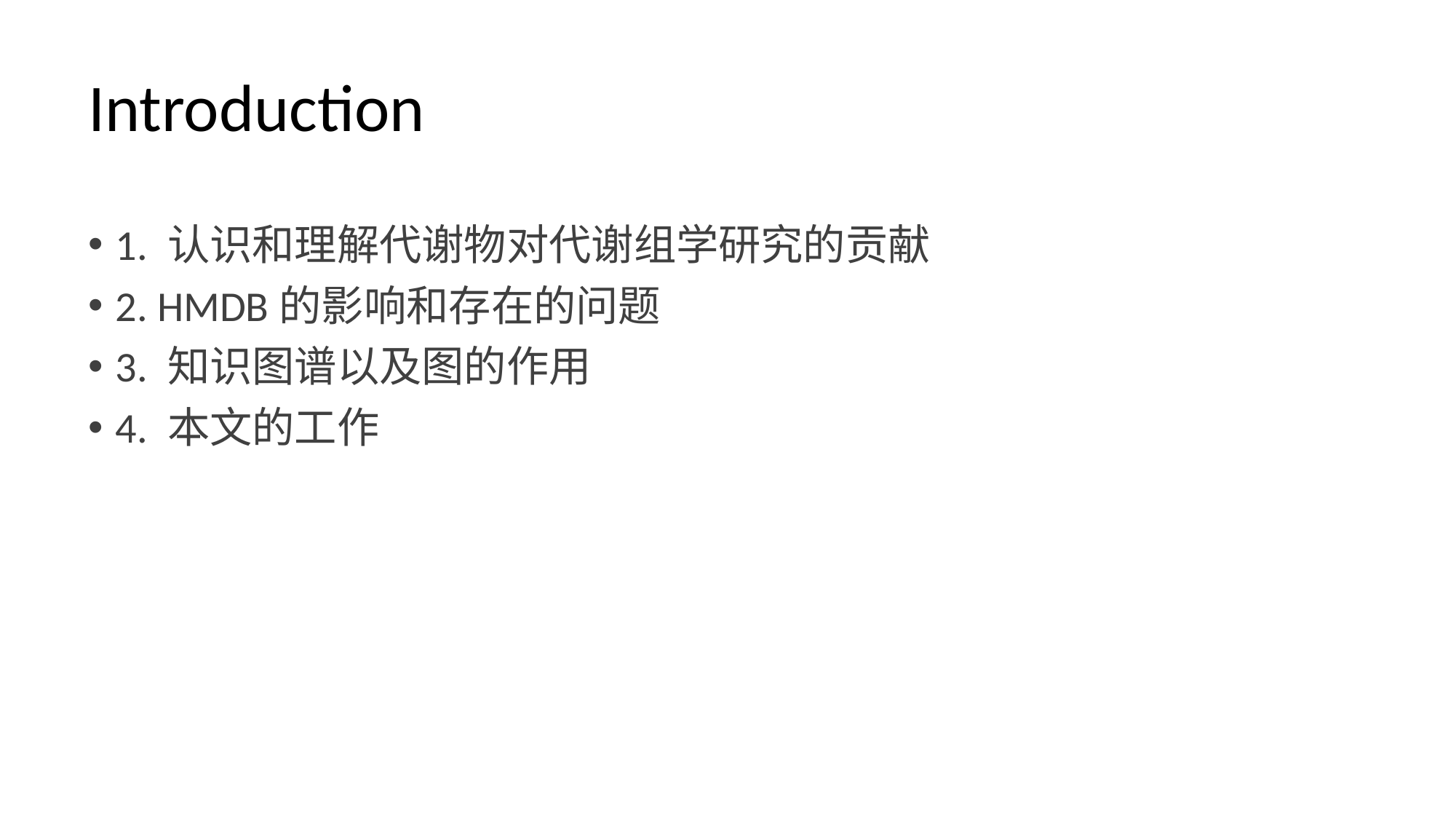

# Introduction
1. 认识和理解代谢物对代谢组学研究的贡献
2. HMDB的影响和存在的问题
3. 知识图谱以及图的作用
4. 本文的工作